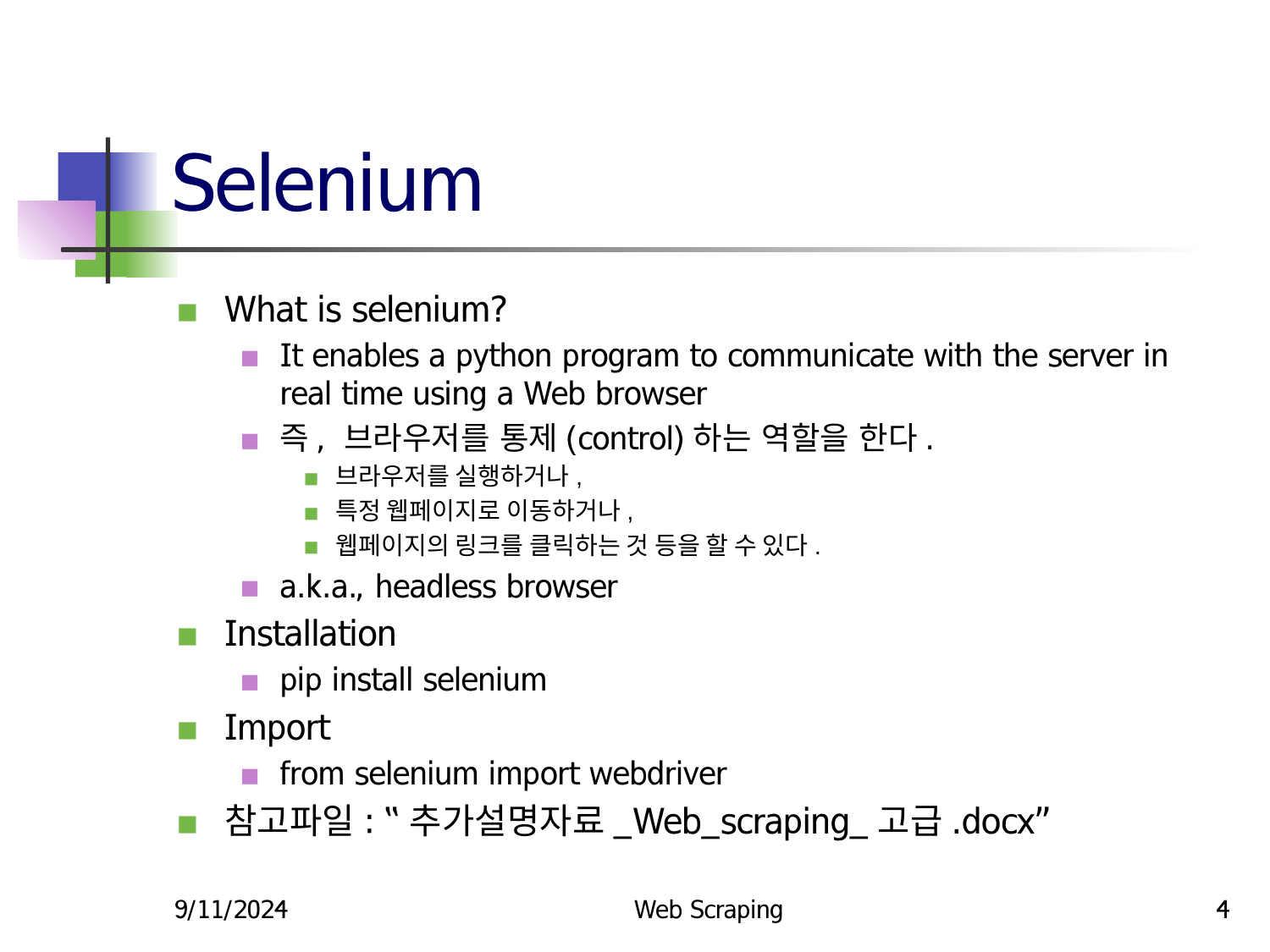

# Selenium
What is selenium?
It enables a python program to communicate with the server in real time using a Web browser
즉, 브라우저를 통제(control)하는 역할을 한다.
브라우저를 실행하거나,
특정 웹페이지로 이동하거나,
웹페이지의 링크를 클릭하는 것 등을 할 수 있다.
a.k.a., headless browser
Installation
pip install selenium
Import
from selenium import webdriver
참고파일: “추가설명자료_Web_scraping_고급.docx”
9/11/2024
Web Scraping
4